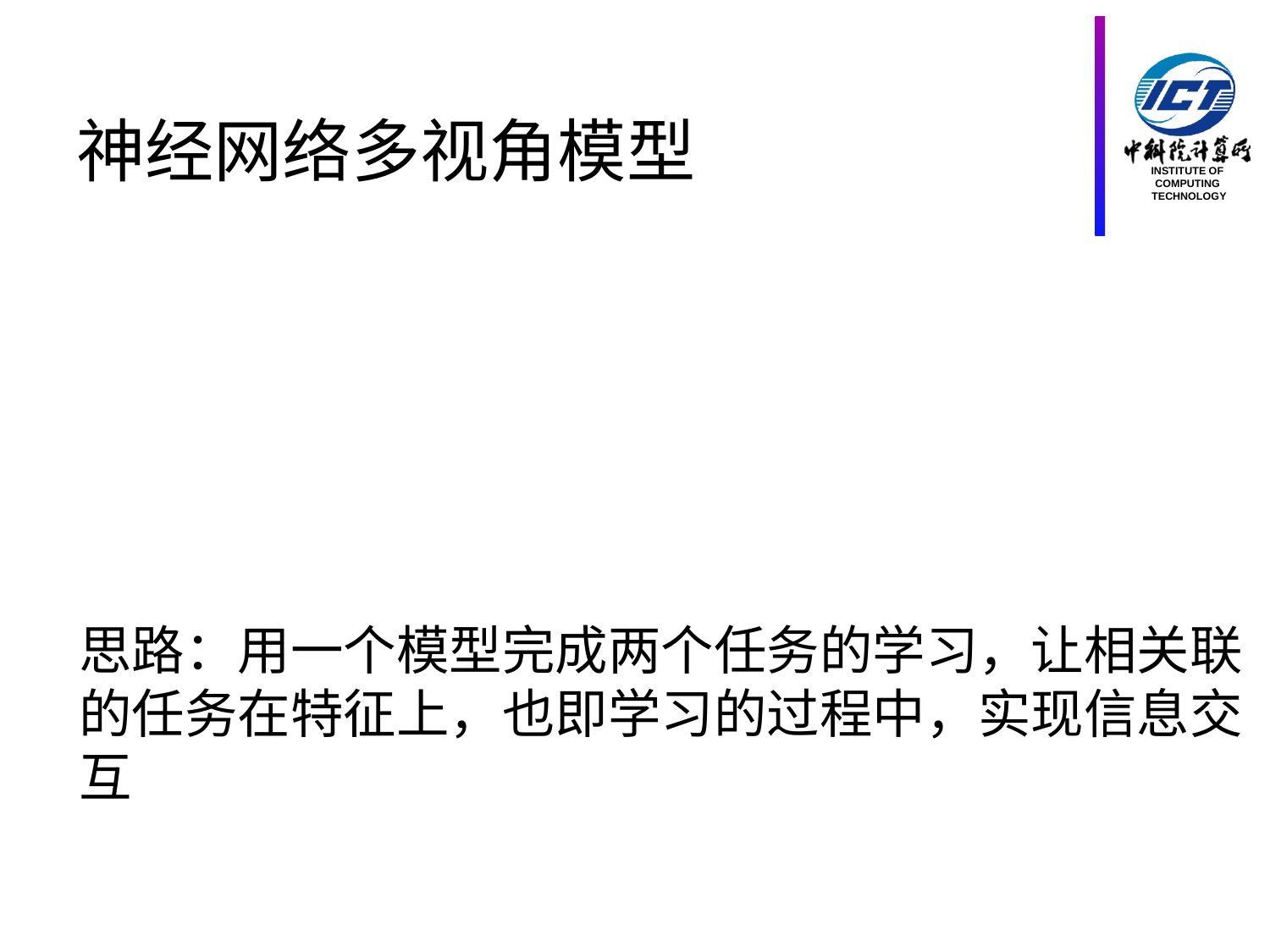

神经网络多视角模型
思路：用一个模型完成两个任务的学习，让相关联的任务在特征上，也即学习的过程中，实现信息交互